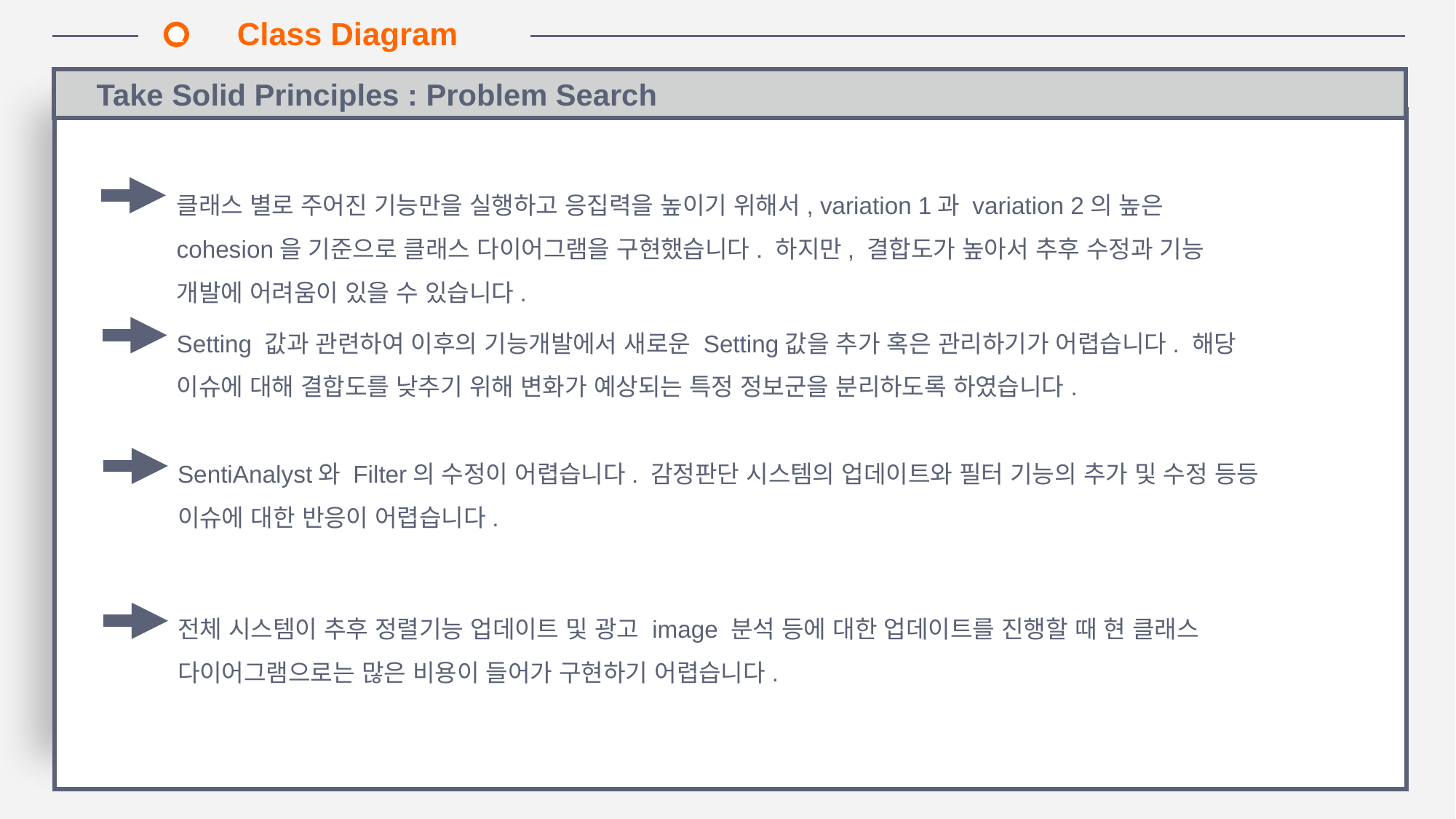

Class Diagram
1

Take Solid Principles : Problem Search

클래스 별로 주어진 기능만을 실행하고 응집력을 높이기 위해서, variation 1과 variation 2의 높은 cohesion을 기준으로 클래스 다이어그램을 구현했습니다. 하지만, 결합도가 높아서 추후 수정과 기능 개발에 어려움이 있을 수 있습니다.

Setting 값과 관련하여 이후의 기능개발에서 새로운 Setting값을 추가 혹은 관리하기가 어렵습니다. 해당 이슈에 대해 결합도를 낮추기 위해 변화가 예상되는 특정 정보군을 분리하도록 하였습니다.
SentiAnalyst와 Filter의 수정이 어렵습니다. 감정판단 시스템의 업데이트와 필터 기능의 추가 및 수정 등등 이슈에 대한 반응이 어렵습니다.
전체 시스템이 추후 정렬기능 업데이트 및 광고 image 분석 등에 대한 업데이트를 진행할 때 현 클래스 다이어그램으로는 많은 비용이 들어가 구현하기 어렵습니다.